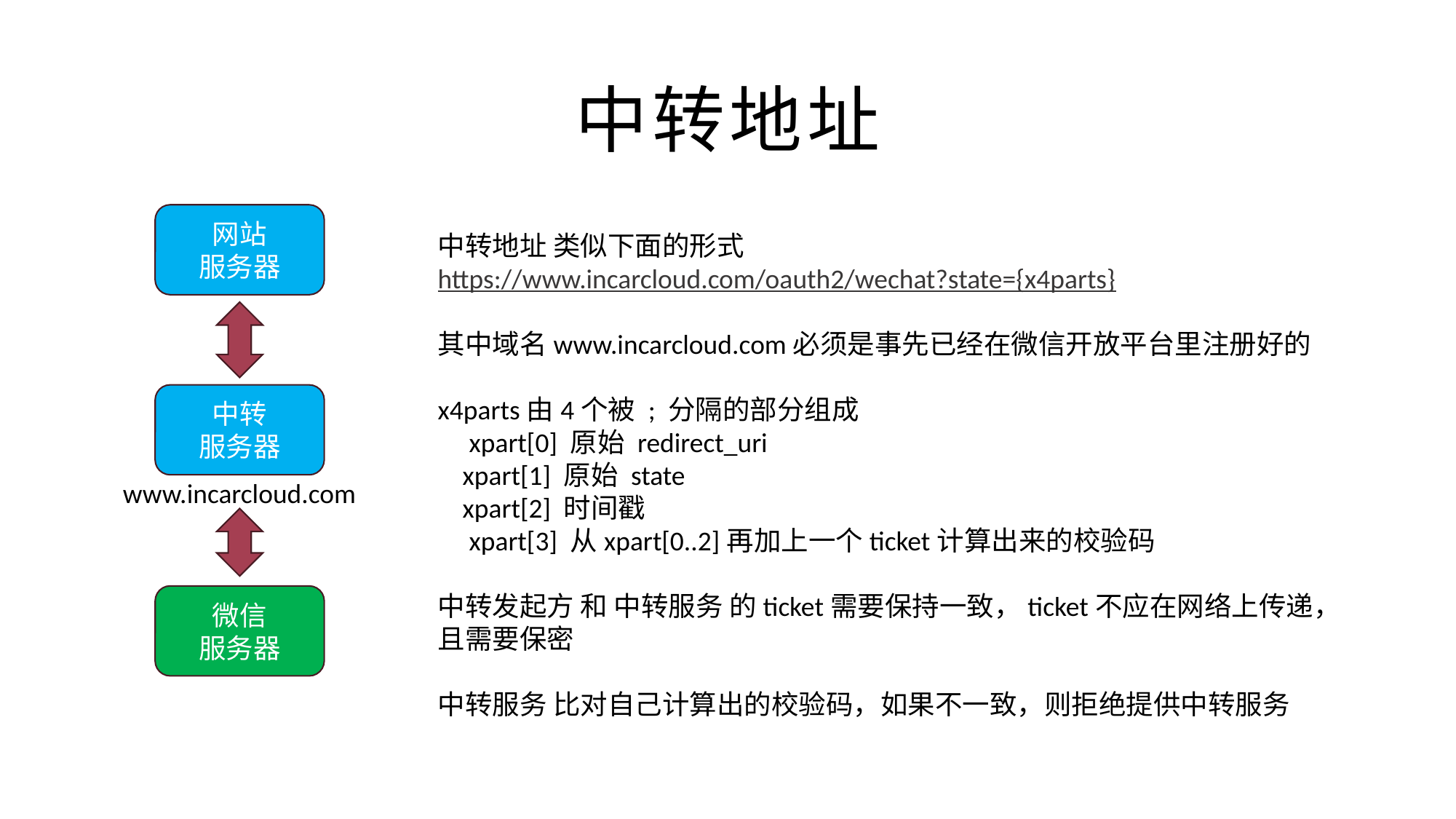

# 中转地址
网站
服务器
中转地址 类似下面的形式https://www.incarcloud.com/oauth2/wechat?state={x4parts}

其中域名www.incarcloud.com必须是事先已经在微信开放平台里注册好的

x4parts由4个被 ; 分隔的部分组成
    xpart[0] 原始 redirect_uri  
    xpart[1] 原始 state  
    xpart[2] 时间戳 
    xpart[3] 从xpart[0..2]再加上一个ticket计算出来的校验码

中转发起方 和 中转服务 的ticket需要保持一致，ticket不应在网络上传递，且需要保密

中转服务 比对自己计算出的校验码，如果不一致，则拒绝提供中转服务

中转
服务器
www.incarcloud.com

微信
服务器